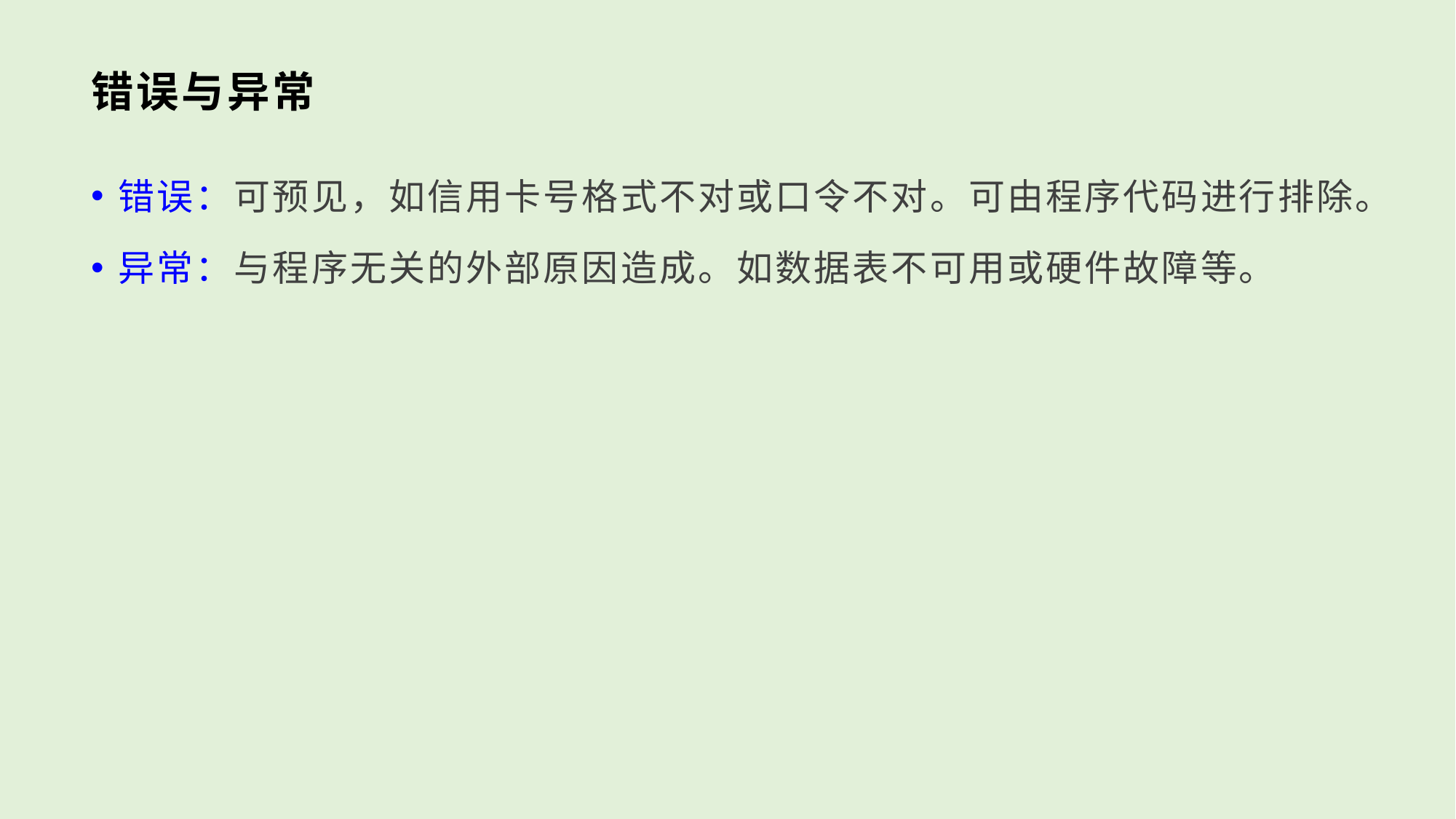

# 错误与异常
错误：可预见，如信用卡号格式不对或口令不对。可由程序代码进行排除。
异常：与程序无关的外部原因造成。如数据表不可用或硬件故障等。